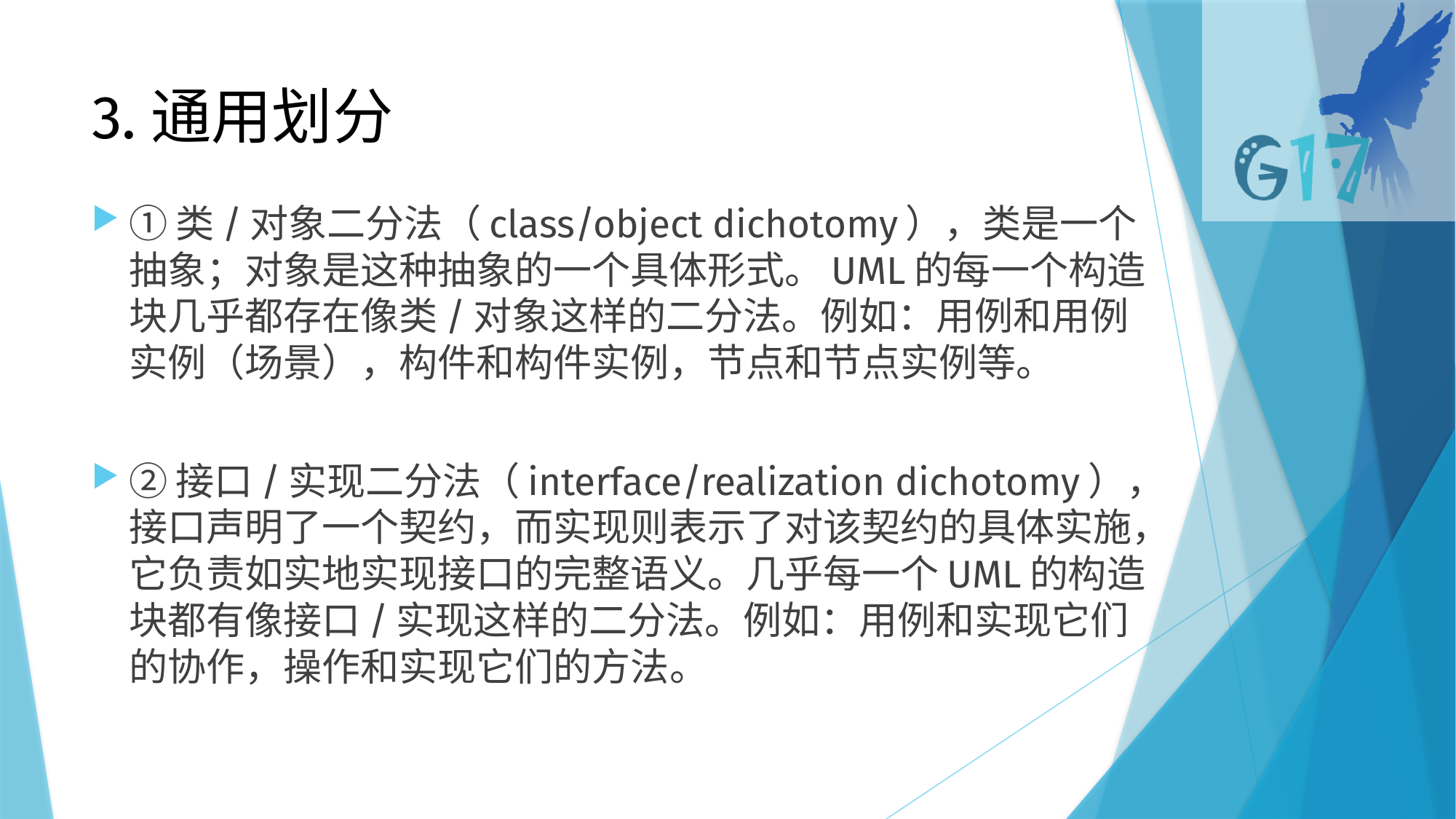

# 3.通用划分
①类/对象二分法（class/object dichotomy），类是一个抽象；对象是这种抽象的一个具体形式。UML的每一个构造块几乎都存在像类/对象这样的二分法。例如：用例和用例实例（场景），构件和构件实例，节点和节点实例等。

②接口/实现二分法（interface/realization dichotomy），接口声明了一个契约，而实现则表示了对该契约的具体实施，它负责如实地实现接口的完整语义。几乎每一个UML的构造块都有像接口/实现这样的二分法。例如：用例和实现它们的协作，操作和实现它们的方法。